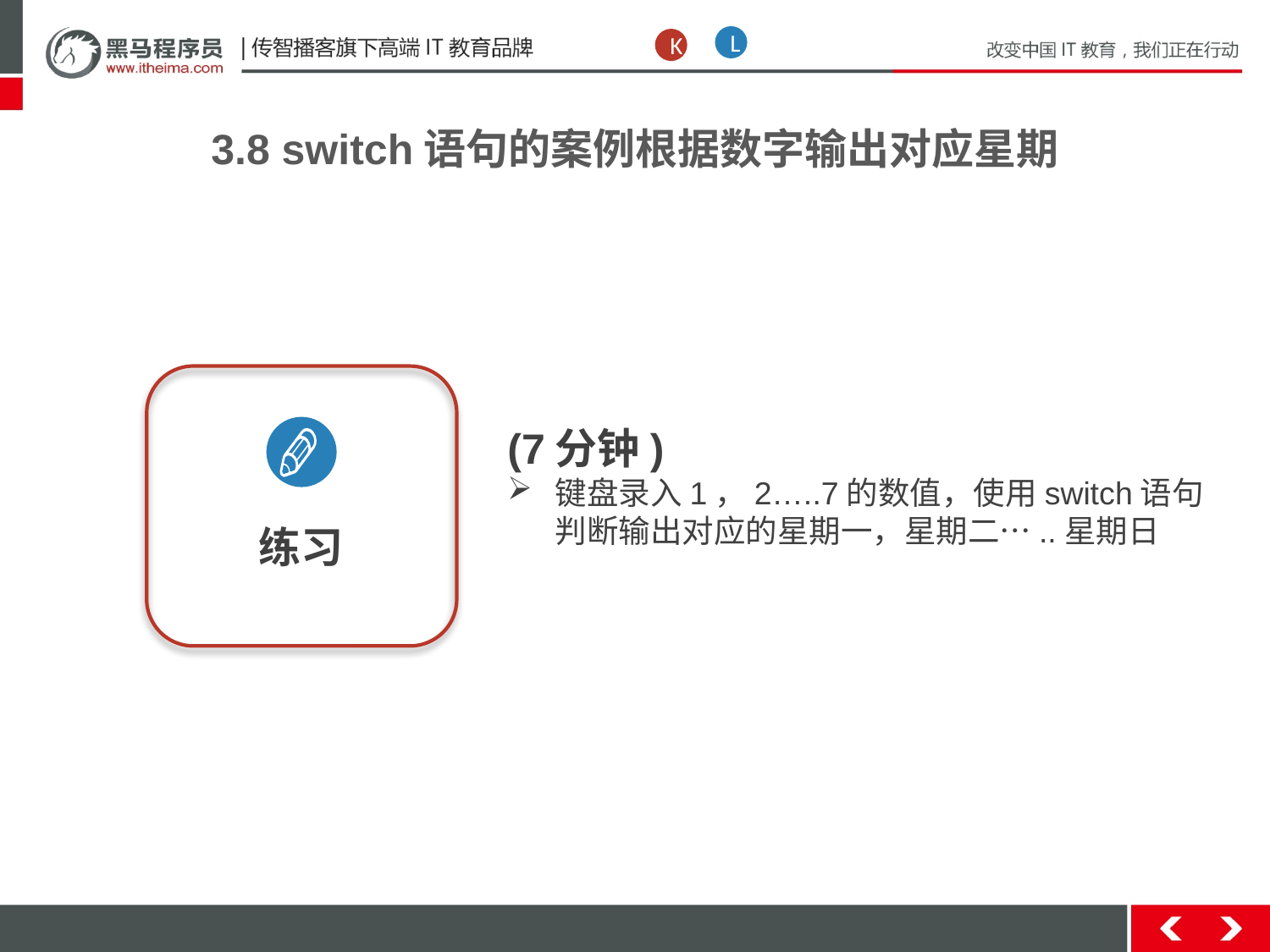

L
K
3.8 switch语句的案例根据数字输出对应星期

练习
(7分钟)
键盘录入1，2…..7的数值，使用switch语句判断输出对应的星期一，星期二…..星期日